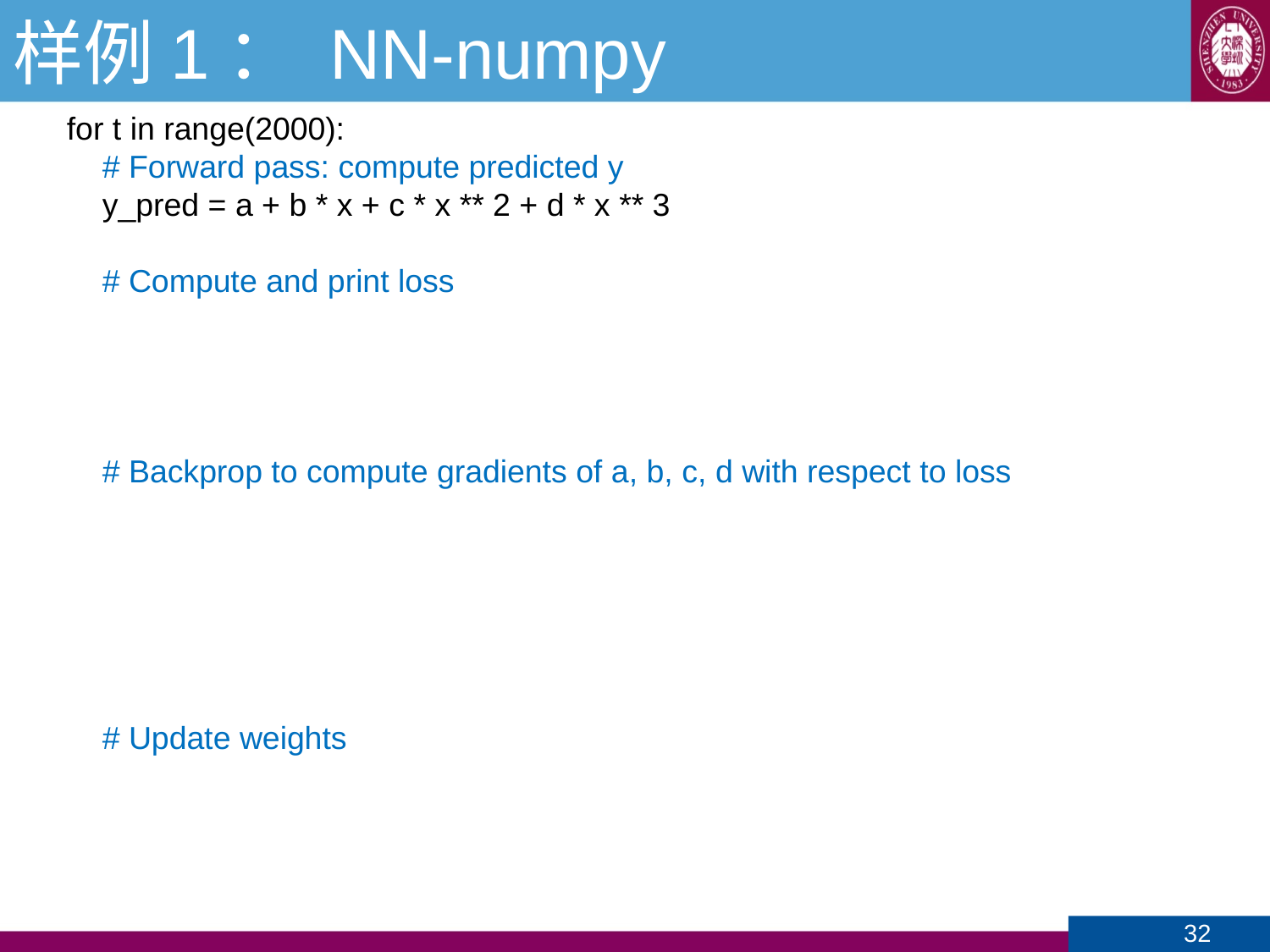

# 样例1： NN-numpy
for t in range(2000):
    # Forward pass: compute predicted y
    y_pred = a + b * x + c * x ** 2 + d * x ** 3

    # Compute and print loss

    # Backprop to compute gradients of a, b, c, d with respect to loss

    # Update weights

32